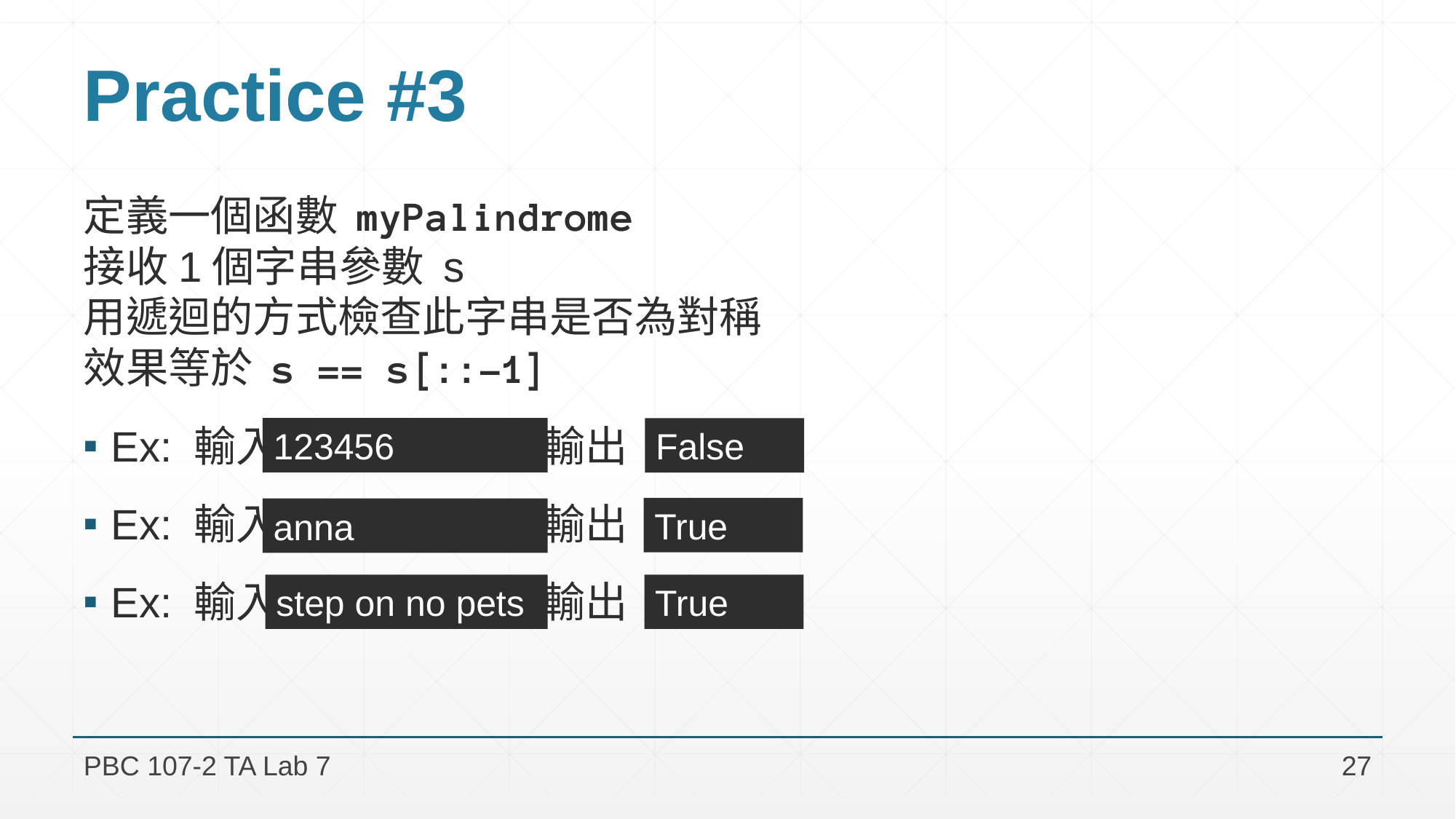

# Practice #3
定義一個函數 myPalindrome
接收1個字串參數 s
用遞迴的方式檢查此字串是否為對稱
效果等於 s == s[::-1]
Ex: 輸入                            輸出
Ex: 輸入                            輸出
Ex: 輸入                            輸出

123456
False
True
anna
step on no pets
True
PBC 107-2 TA Lab 7
27